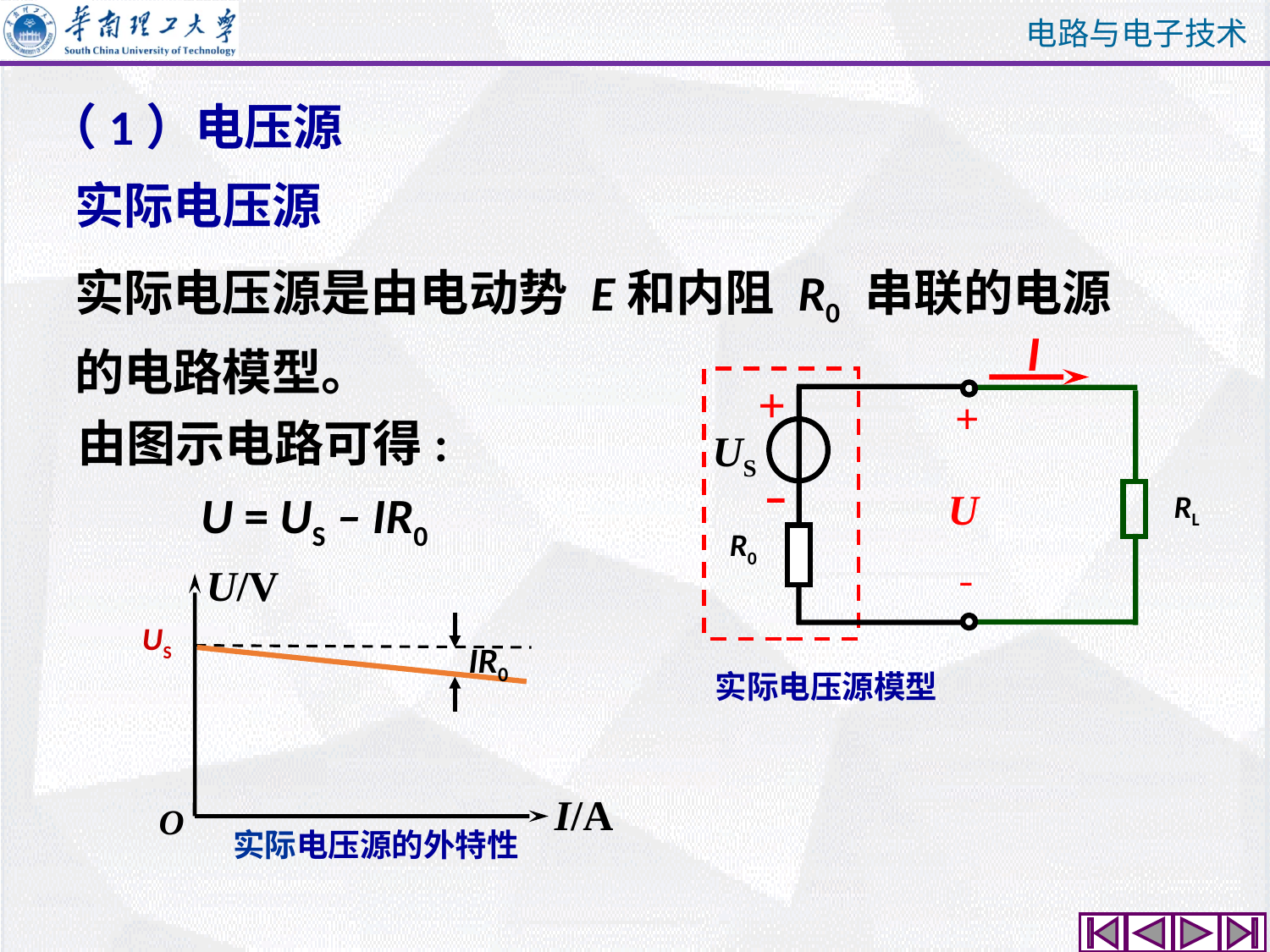

（1）电压源
实际电压源
实际电压源是由电动势 E和内阻 R0  串联的电源的电路模型。
I

+

US

–
R0

+
U
–

RL
由图示电路可得:
           U = US – IR0
U/V

I/A

US

O
IR0
  实际电压源模型
  实际电压源的外特性